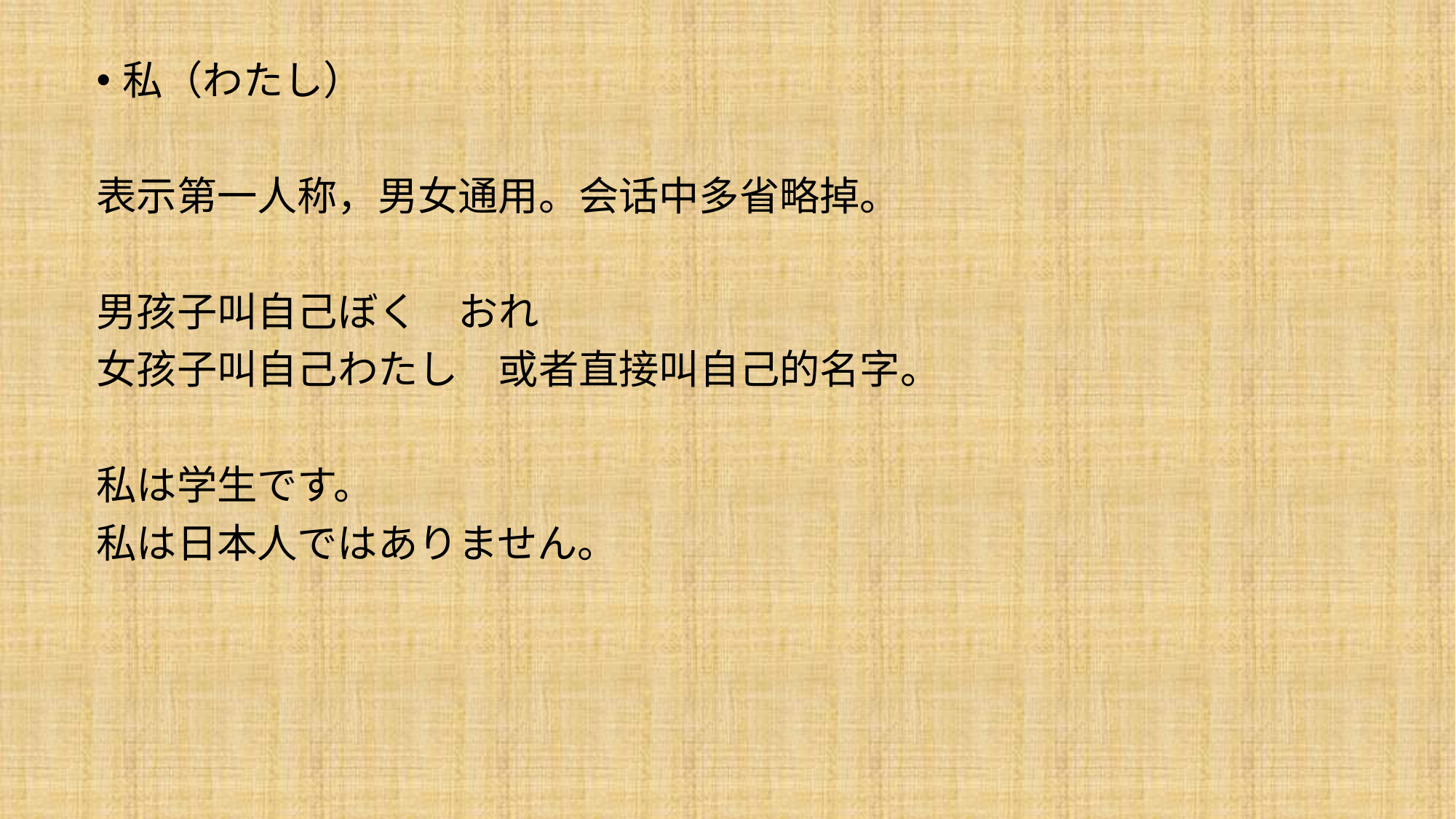

私（わたし）

表示第一人称，男女通用。会话中多省略掉。

男孩子叫自己ぼく　おれ
女孩子叫自己わたし　或者直接叫自己的名字。

私は学生です。
私は日本人ではありません。